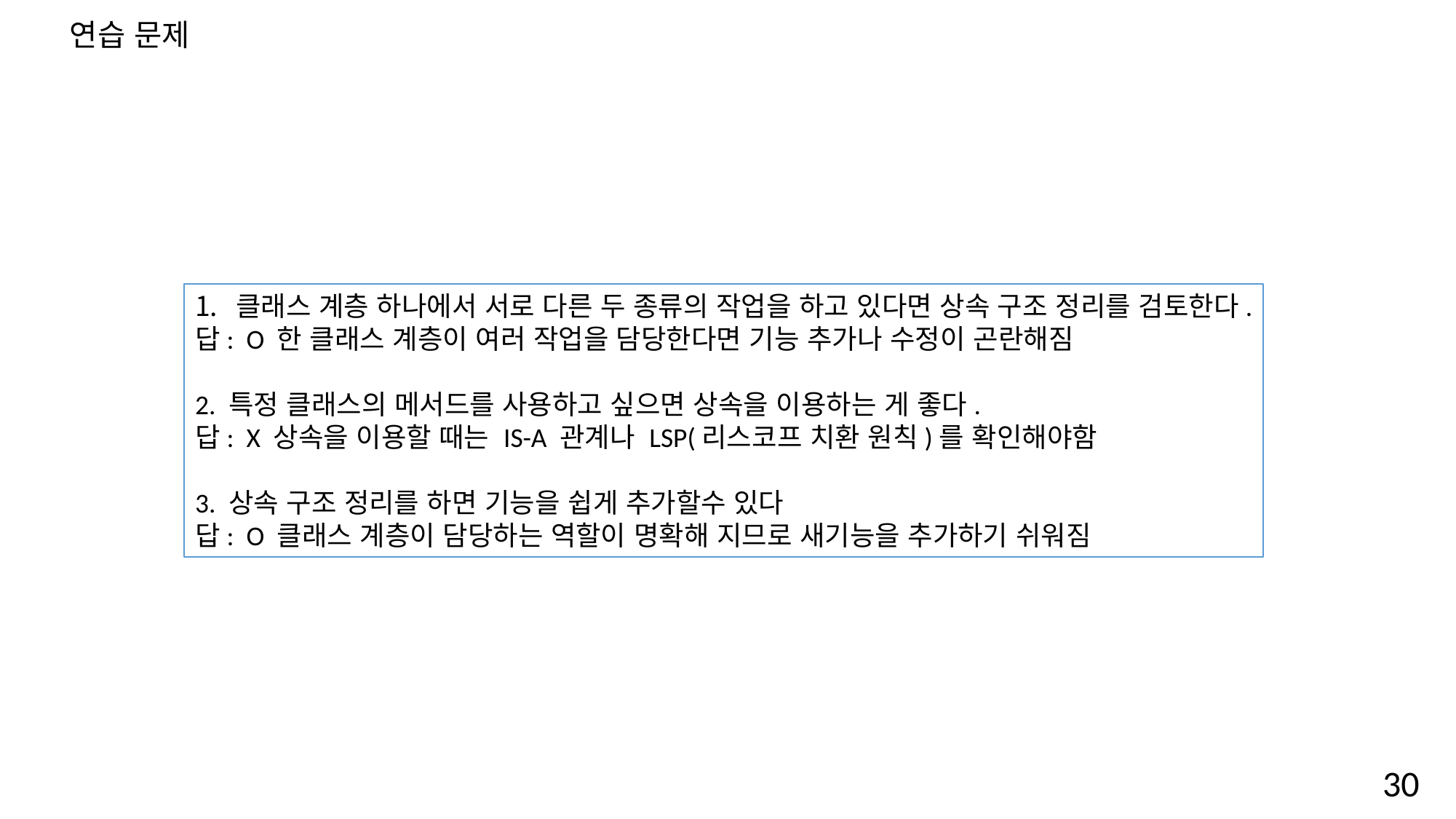

연습 문제
클래스 계층 하나에서 서로 다른 두 종류의 작업을 하고 있다면 상속 구조 정리를 검토한다.
답:  O 한 클래스 계층이 여러 작업을 담당한다면 기능 추가나 수정이 곤란해짐

2. 특정 클래스의 메서드를 사용하고 싶으면 상속을 이용하는 게 좋다.
답:  X 상속을 이용할 때는 IS-A 관계나 LSP(리스코프 치환 원칙)를 확인해야함

3. 상속 구조 정리를 하면 기능을 쉽게 추가할수 있다
답:  O 클래스 계층이 담당하는 역할이 명확해 지므로 새기능을 추가하기 쉬워짐
30